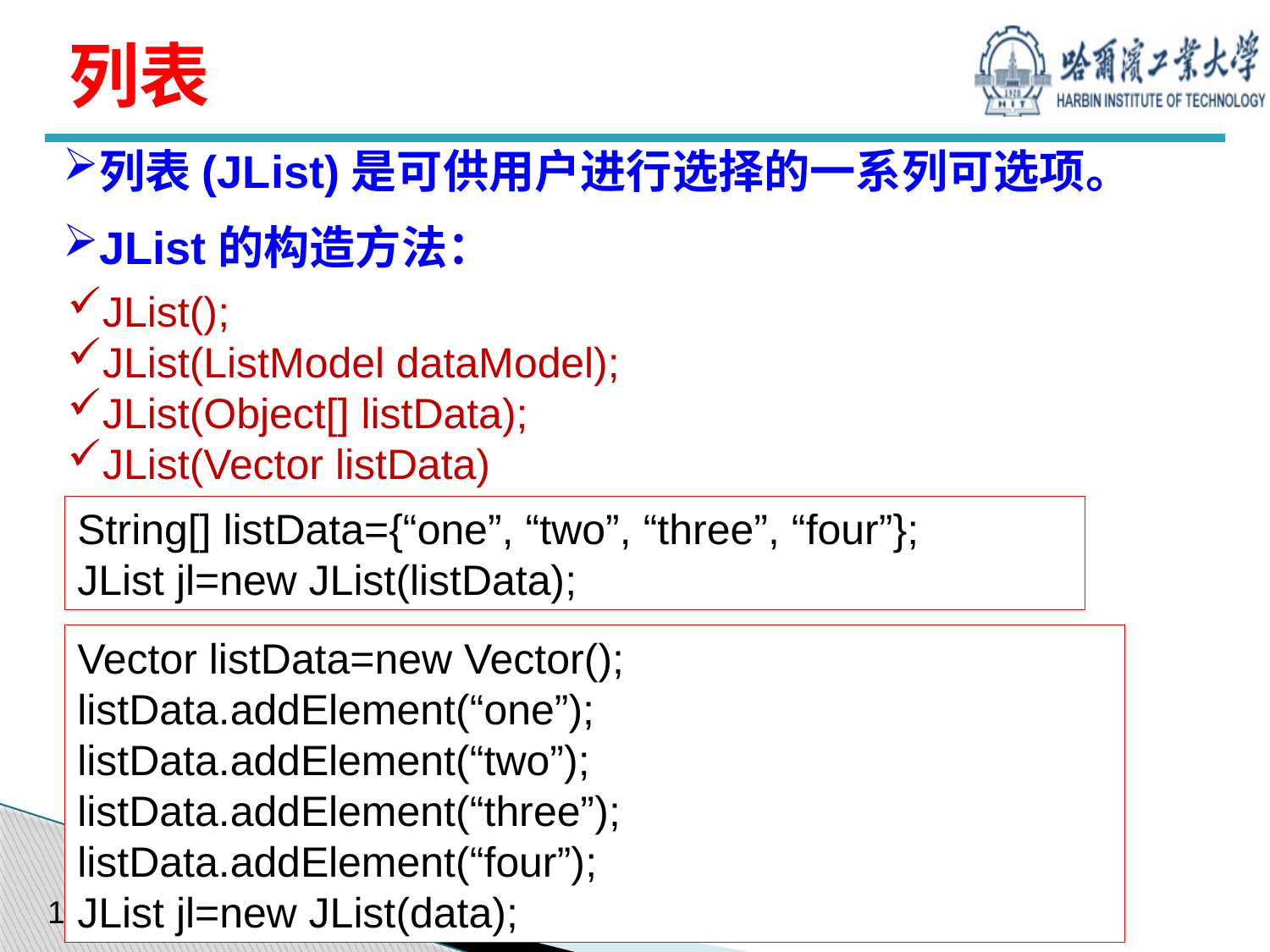

# 列表
列表(JList)是可供用户进行选择的一系列可选项。
JList的构造方法：
JList();
JList(ListModel dataModel);
JList(Object[] listData);
JList(Vector listData)
String[] listData={“one”, “two”, “three”, “four”};
JList jl=new JList(listData);
Vector listData=new Vector();
listData.addElement(“one”);
listData.addElement(“two”);
listData.addElement(“three”);
listData.addElement(“four”);
JList jl=new JList(data);